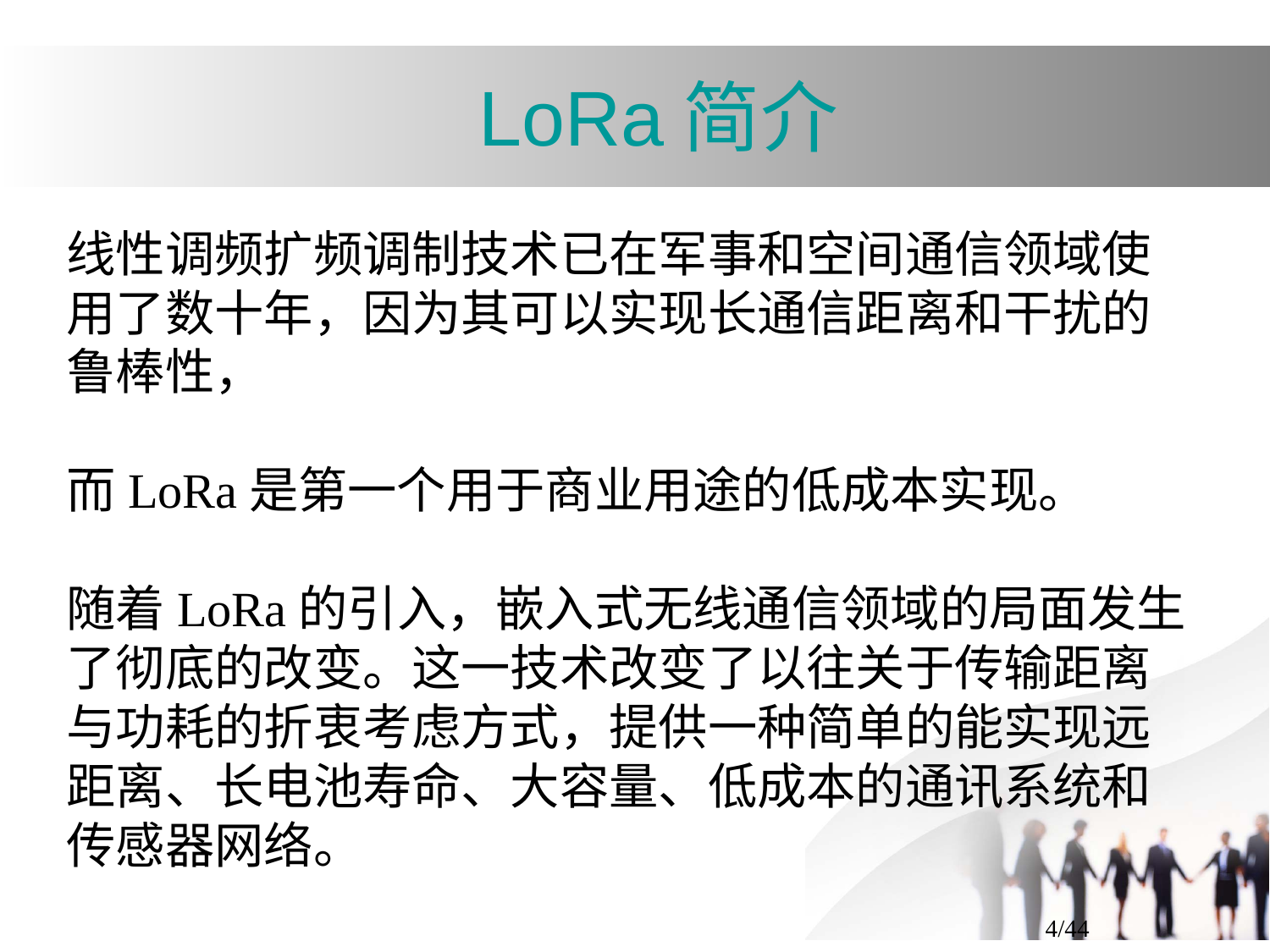

LoRa简介
线性调频扩频调制技术已在军事和空间通信领域使用了数十年，因为其可以实现长通信距离和干扰的鲁棒性，

而LoRa是第一个用于商业用途的低成本实现。

随着LoRa的引入，嵌入式无线通信领域的局面发生了彻底的改变。这一技术改变了以往关于传输距离与功耗的折衷考虑方式，提供一种简单的能实现远距离、长电池寿命、大容量、低成本的通讯系统和传感器网络。
4/44